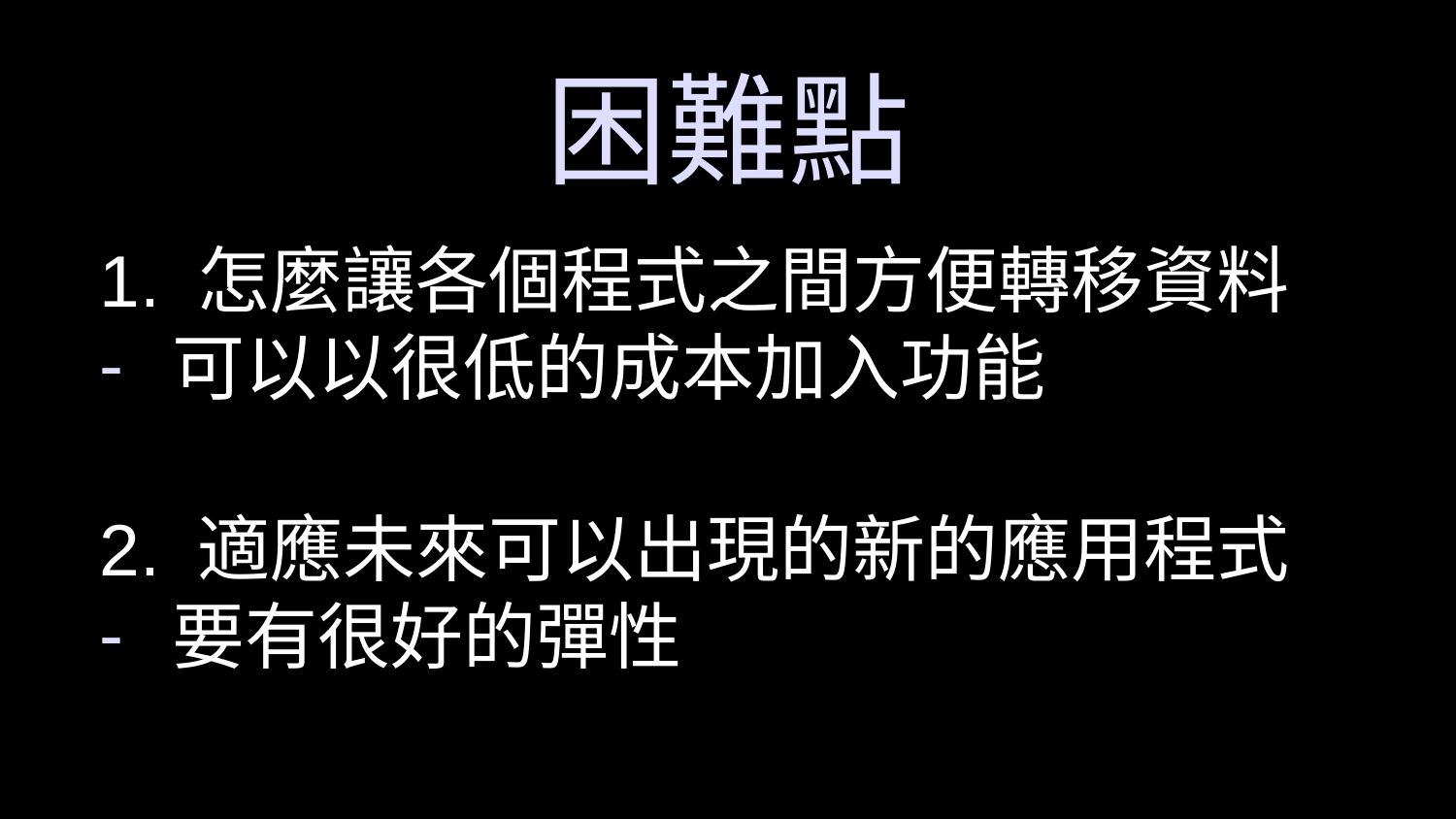

困難點
# 1. 怎麼讓各個程式之間方便轉移資料
可以以很低的成本加入功能
2. 適應未來可以出現的新的應用程式
要有很好的彈性